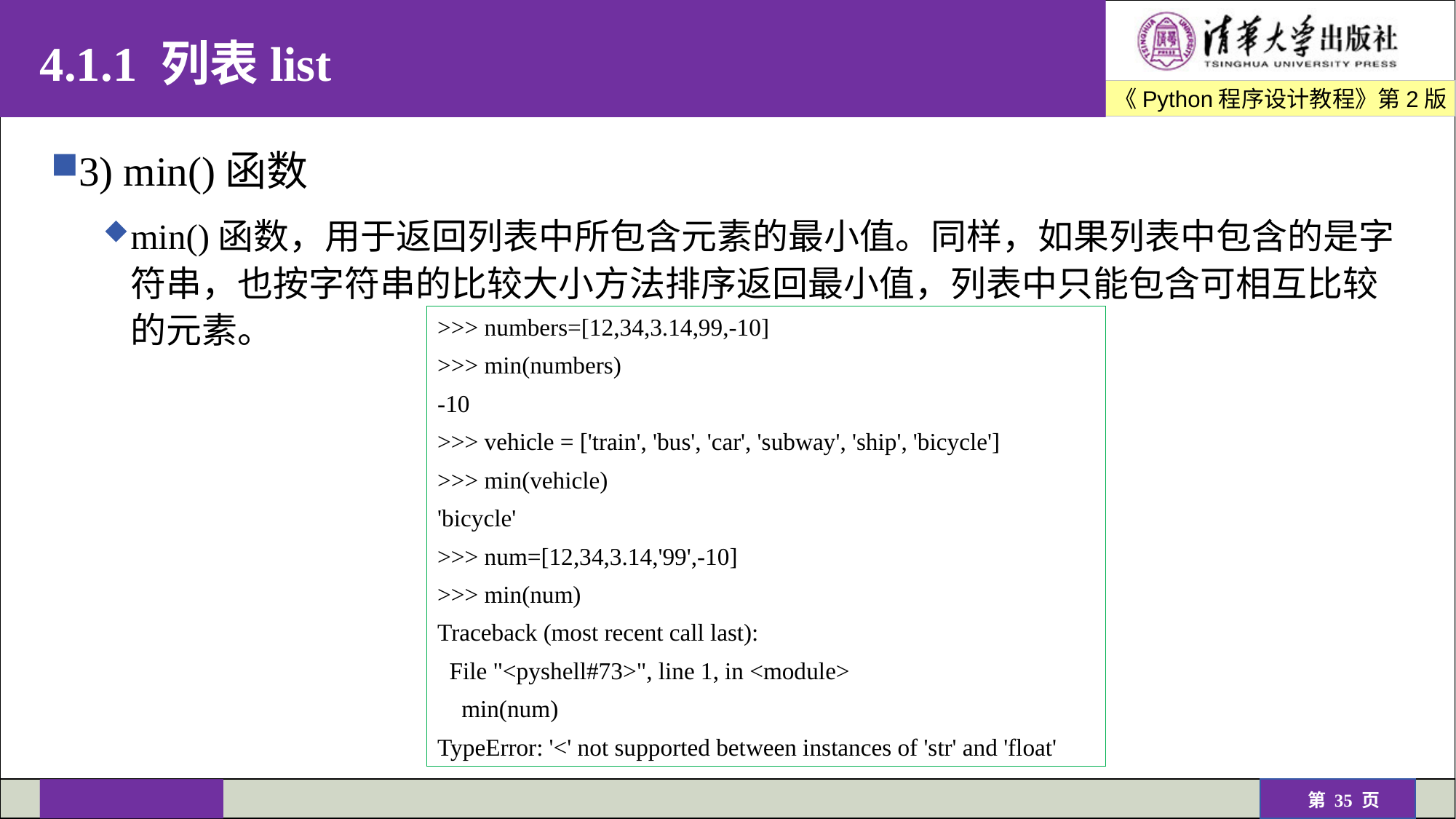

# 4.1.1 列表list
3) min()函数
min()函数，用于返回列表中所包含元素的最小值。同样，如果列表中包含的是字符串，也按字符串的比较大小方法排序返回最小值，列表中只能包含可相互比较的元素。
>>> numbers=[12,34,3.14,99,-10]
>>> min(numbers)
-10
>>> vehicle = ['train', 'bus', 'car', 'subway', 'ship', 'bicycle']
>>> min(vehicle)
'bicycle'
>>> num=[12,34,3.14,'99',-10]
>>> min(num)
Traceback (most recent call last):
  File "<pyshell#73>", line 1, in <module>
    min(num)
TypeError: '<' not supported between instances of 'str' and 'float'